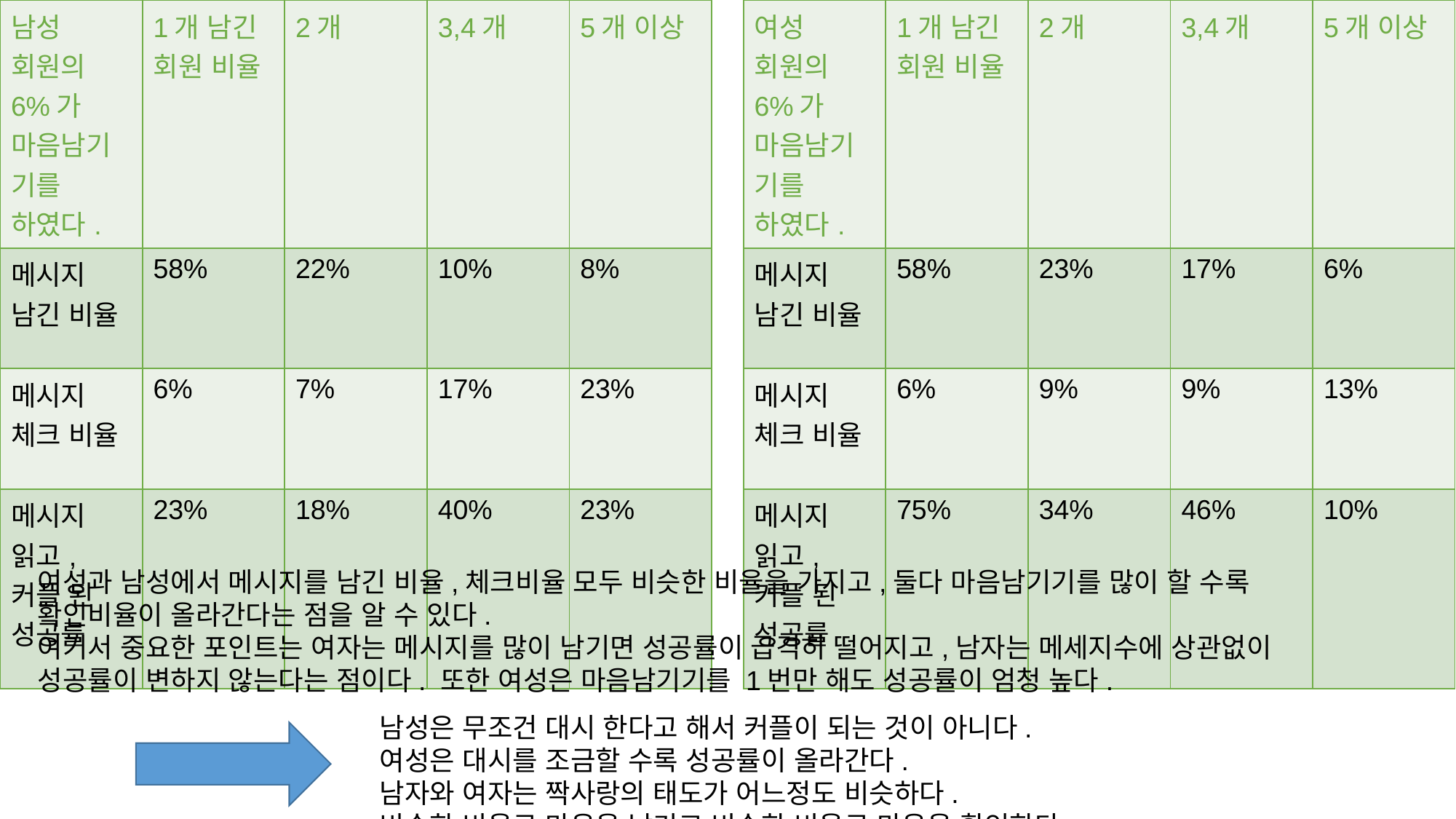

| 남성 회원의 6%가 마음남기기를 하였다. | 1개 남긴 회원 비율 | 2개 | 3,4개 | 5개 이상 |
| --- | --- | --- | --- | --- |
| 메시지 남긴 비율 | 58% | 22% | 10% | 8% |
| 메시지 체크 비율 | 6% | 7% | 17% | 23% |
| 메시지 읽고,커플 된 성공률 | 23% | 18% | 40% | 23% |
| 여성 회원의 6%가 마음남기기를 하였다. | 1개 남긴 회원 비율 | 2개 | 3,4개 | 5개 이상 |
| --- | --- | --- | --- | --- |
| 메시지 남긴 비율 | 58% | 23% | 17% | 6% |
| 메시지 체크 비율 | 6% | 9% | 9% | 13% |
| 메시지 읽고,커플 된 성공률 | 75% | 34% | 46% | 10% |
여성과 남성에서 메시지를 남긴 비율,체크비율 모두 비슷한 비율을 가지고,둘다 마음남기기를 많이 할 수록 확인비율이 올라간다는 점을 알 수 있다.
여기서 중요한 포인트는 여자는 메시지를 많이 남기면 성공률이 급격히 떨어지고,남자는 메세지수에 상관없이 성공률이 변하지 않는다는 점이다. 또한 여성은 마음남기기를 1번만 해도 성공률이 엄청 높다.
남성은 무조건 대시 한다고 해서 커플이 되는 것이 아니다.
여성은 대시를 조금할 수록 성공률이 올라간다.
남자와 여자는 짝사랑의 태도가 어느정도 비슷하다.
비슷한 비율로 마음을 남기고 비슷한 비율로 마음을 확인한다.
짝사랑을 받는 입장이 되었을때 남자와 여자는 차이가 발생한다.